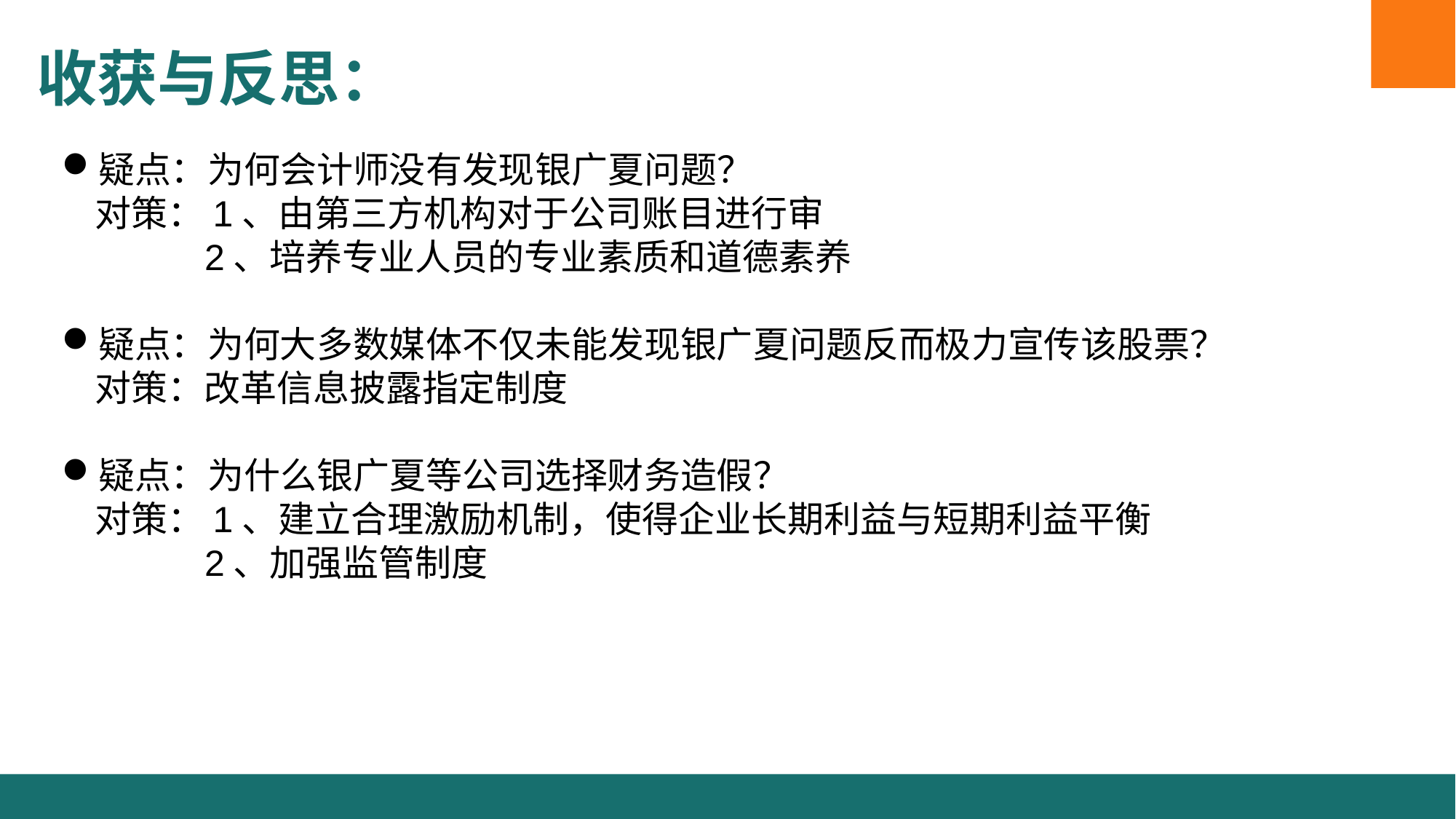

收获与反思：
疑点：为何会计师没有发现银广夏问题？
   对策：1、由第三方机构对于公司账目进行审
              2、培养专业人员的专业素质和道德素养

疑点：为何大多数媒体不仅未能发现银广夏问题反而极力宣传该股票？
   对策：改革信息披露指定制度

疑点：为什么银广夏等公司选择财务造假？
   对策：1、建立合理激励机制，使得企业长期利益与短期利益平衡
              2、加强监管制度